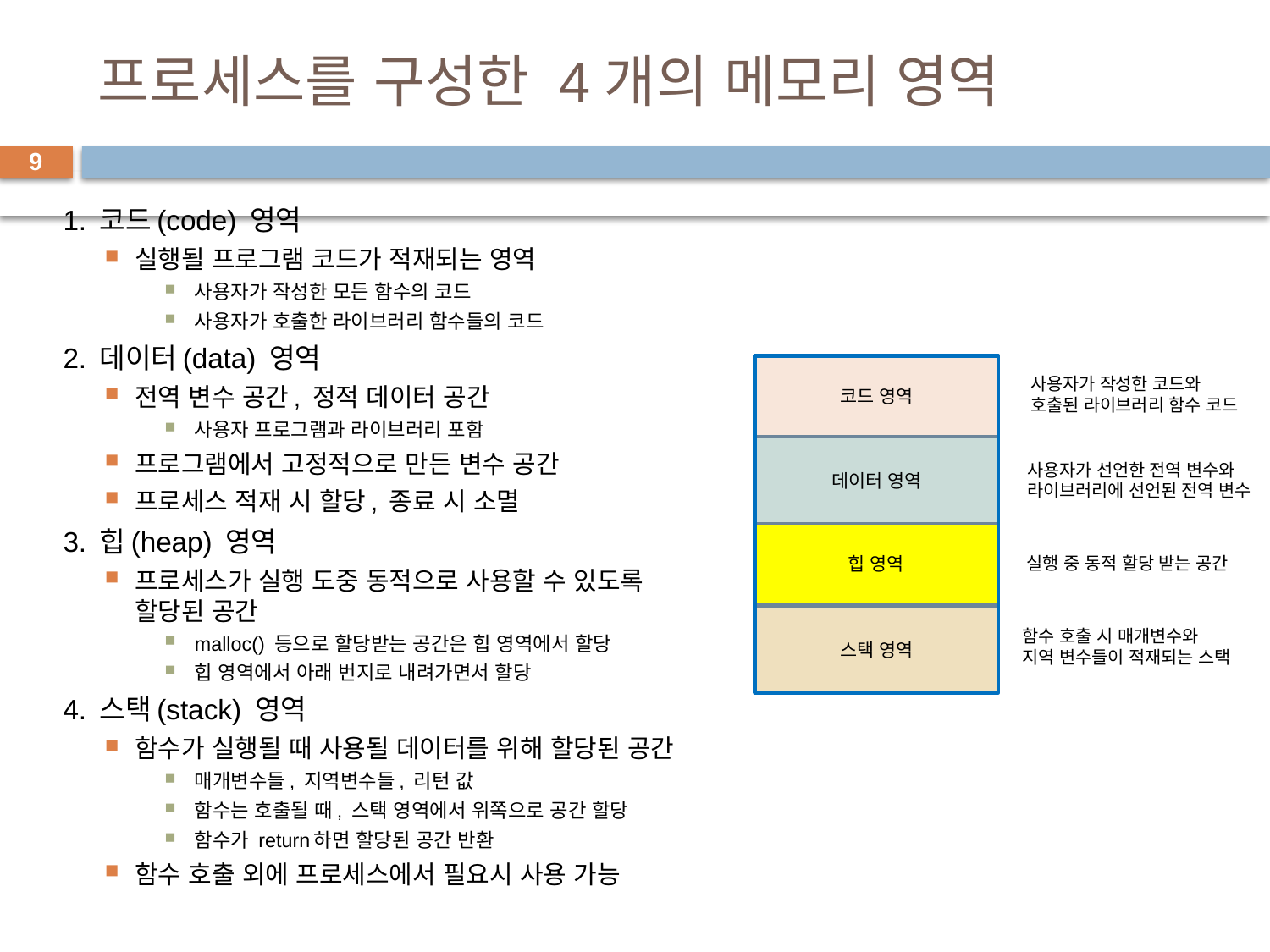

# 프로세스를 구성한 4개의 메모리 영역
9
1. 코드(code) 영역
실행될 프로그램 코드가 적재되는 영역
사용자가 작성한 모든 함수의 코드
사용자가 호출한 라이브러리 함수들의 코드
2. 데이터(data) 영역
전역 변수 공간, 정적 데이터 공간
사용자 프로그램과 라이브러리 포함
프로그램에서 고정적으로 만든 변수 공간
프로세스 적재 시 할당, 종료 시 소멸
3. 힙(heap) 영역
프로세스가 실행 도중 동적으로 사용할 수 있도록 할당된 공간
malloc() 등으로 할당받는 공간은 힙 영역에서 할당
힙 영역에서 아래 번지로 내려가면서 할당
4. 스택(stack) 영역
함수가 실행될 때 사용될 데이터를 위해 할당된 공간
매개변수들, 지역변수들, 리턴 값
함수는 호출될 때, 스택 영역에서 위쪽으로 공간 할당
함수가 return하면 할당된 공간 반환
함수 호출 외에 프로세스에서 필요시 사용 가능
코드 영역

사용자가 작성한 코드와
호출된 라이브러리 함수 코드
데이터 영역
사용자가 선언한 전역 변수와
라이브러리에 선언된 전역 변수
힙 영역
실행 중 동적 할당 받는 공간
스택 영역
함수 호출 시 매개변수와
지역 변수들이 적재되는 스택